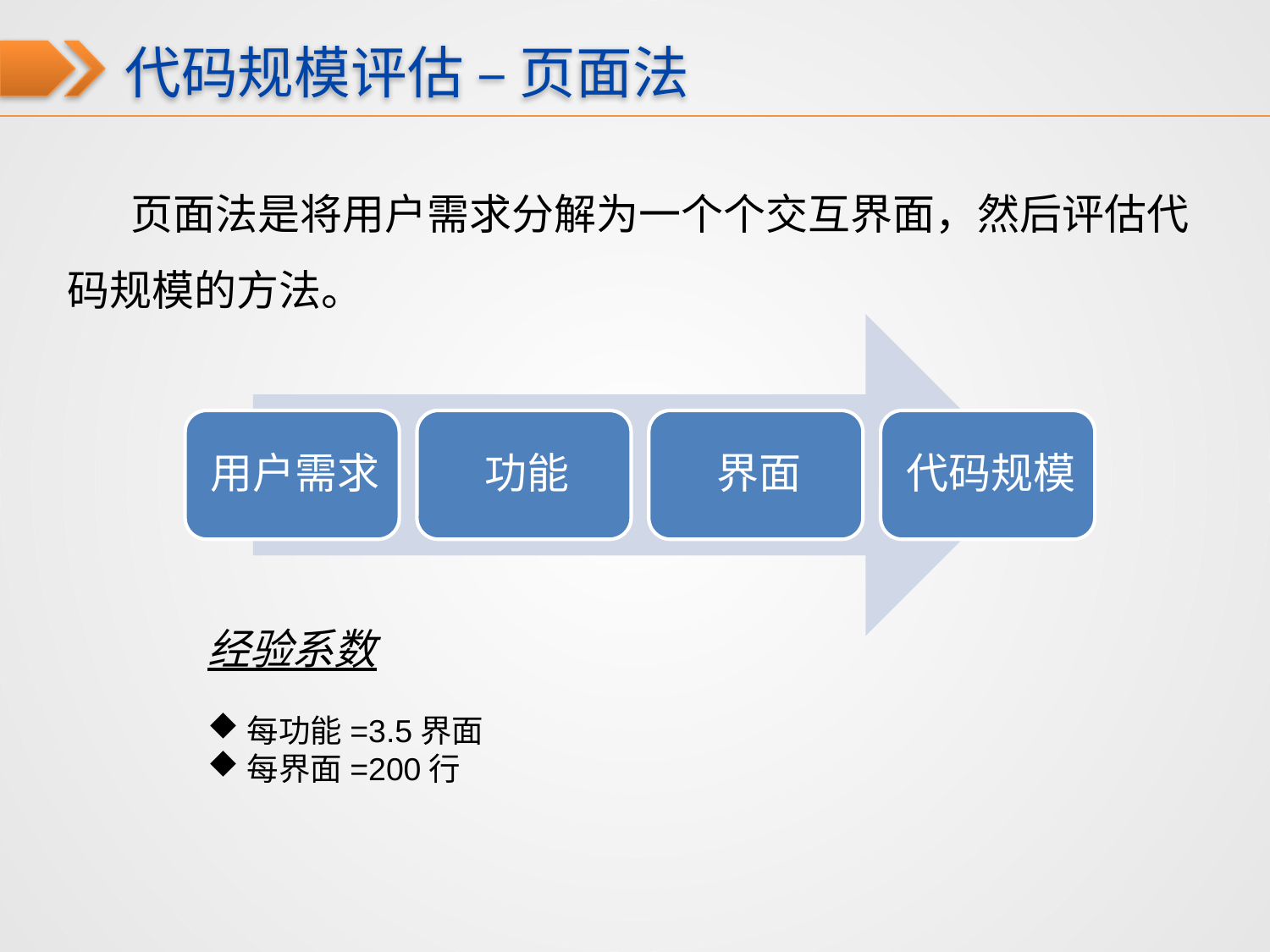

代码规模评估 – 页面法

页面法是将用户需求分解为一个个交互界面，然后评估代码规模的方法。
用户需求
功能
界面
代码规模
经验系数

每功能=3.5界面
每界面=200行